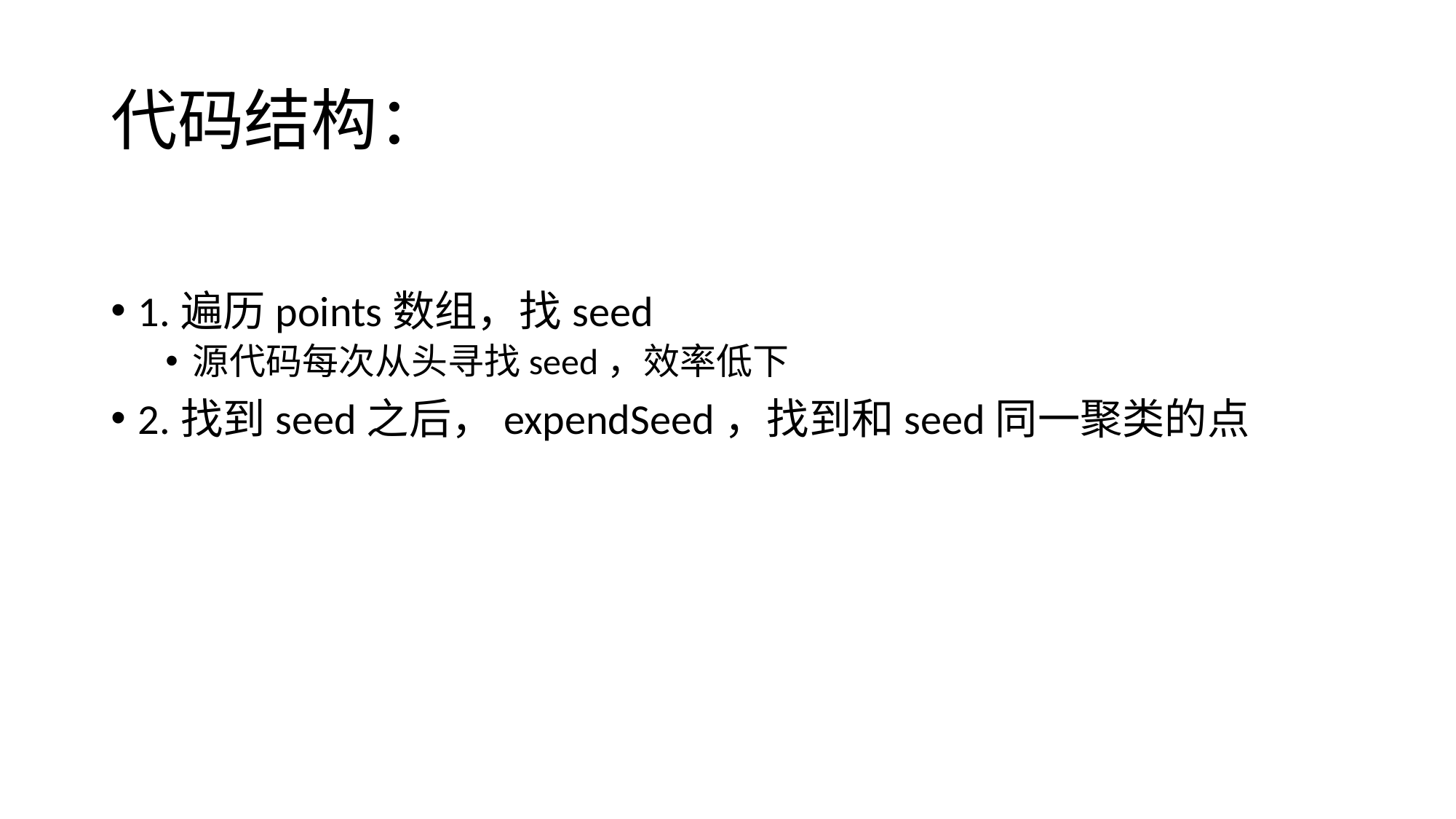

# 代码结构：

1.遍历points数组，找seed
源代码每次从头寻找seed，效率低下
2.找到seed之后，expendSeed，找到和seed同一聚类的点